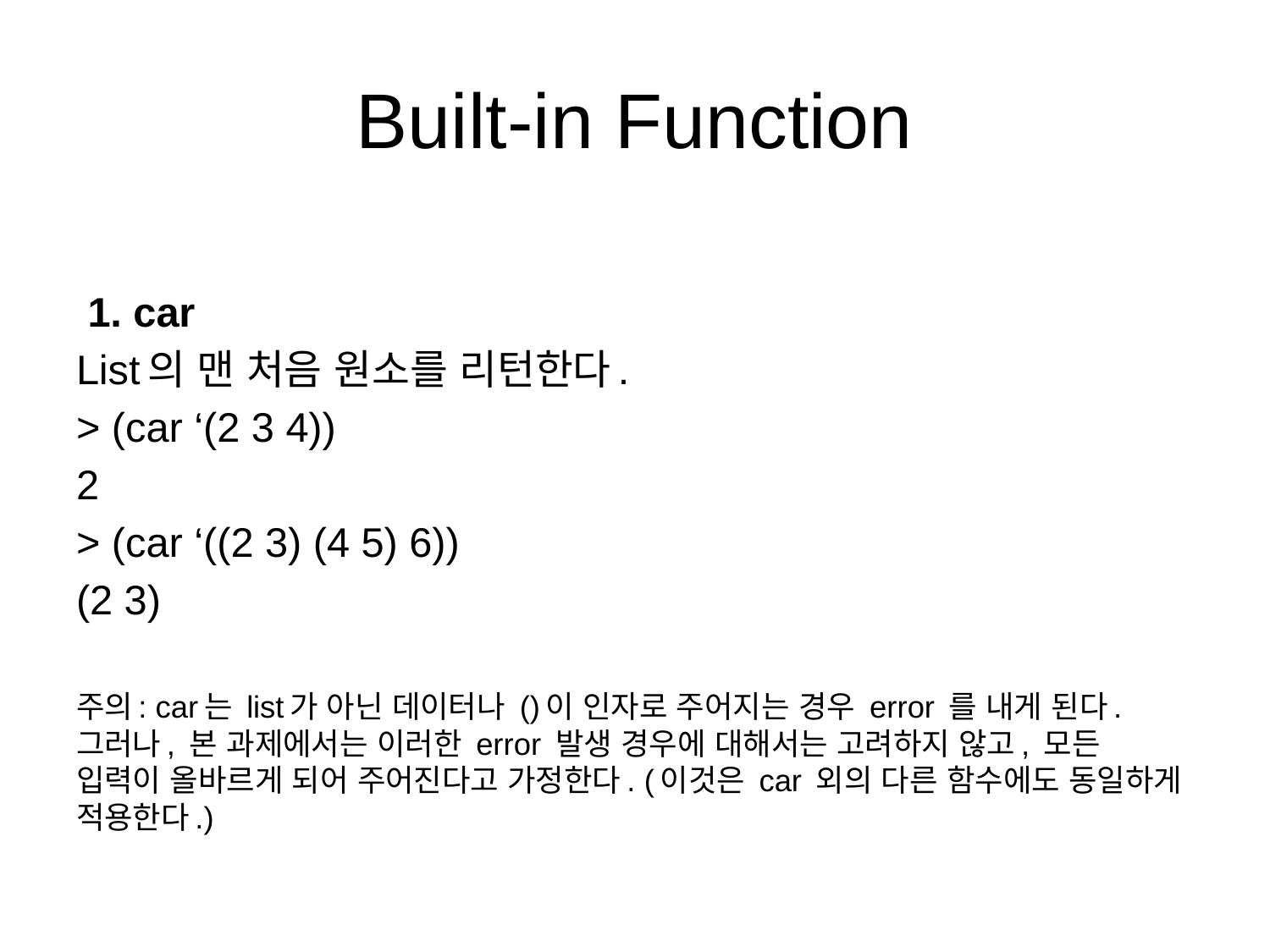

# Built-in Function

 1. car
List의 맨 처음 원소를 리턴한다.
> (car ‘(2 3 4))
2
> (car ‘((2 3) (4 5) 6))
(2 3)

주의: car는 list가 아닌 데이터나 ()이 인자로 주어지는 경우 error 를 내게 된다. 그러나, 본 과제에서는 이러한 error 발생 경우에 대해서는 고려하지 않고, 모든 입력이 올바르게 되어 주어진다고 가정한다. (이것은 car 외의 다른 함수에도 동일하게 적용한다.)